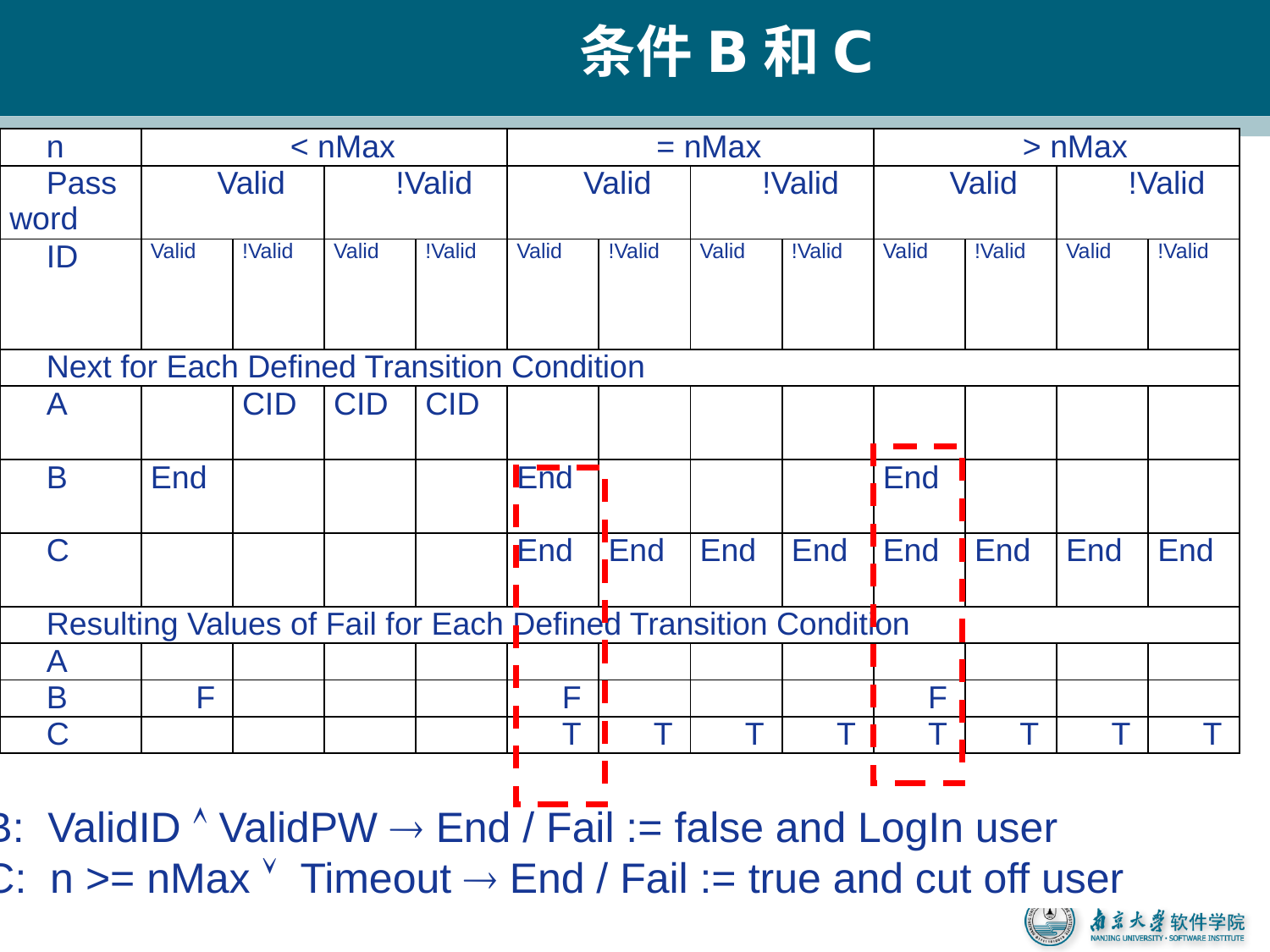

# 条件B和C
| n | < nMax |  |  |  | = nMax |  |  |  | > nMax |  |  |  |
| --- | --- | --- | --- | --- | --- | --- | --- | --- | --- | --- | --- | --- |
| Password | Valid |  | !Valid |  | Valid |  | !Valid |  | Valid |  | !Valid |  |
| ID | Valid | !Valid | Valid | !Valid | Valid | !Valid | Valid | !Valid | Valid | !Valid | Valid | !Valid |
| Next for Each Defined Transition Condition |  |  |  |  |  |  |  |  |  |  |  |  |
| A |  | CID | CID | CID |  |  |  |  |  |  |  |  |
| B | End |  |  |  | End |  |  |  | End |  |  |  |
| C |  |  |  |  | End | End | End | End | End | End | End | End |
| Resulting Values of Fail for Each Defined Transition Condition |  |  |  |  |  |  |  |  |  |  |  |  |
| A |  |  |  |  |  |  |  |  |  |  |  |  |
| B | F |  |  |  | F |  |  |  | F |  |  |  |
| C |  |  |  |  | T | T | T | T | T | T | T | T |

B:  ValidID ∧ ValidPW → End / Fail := false and LogIn user
C:  n >= nMax ∨  Timeout → End / Fail := true and cut off user